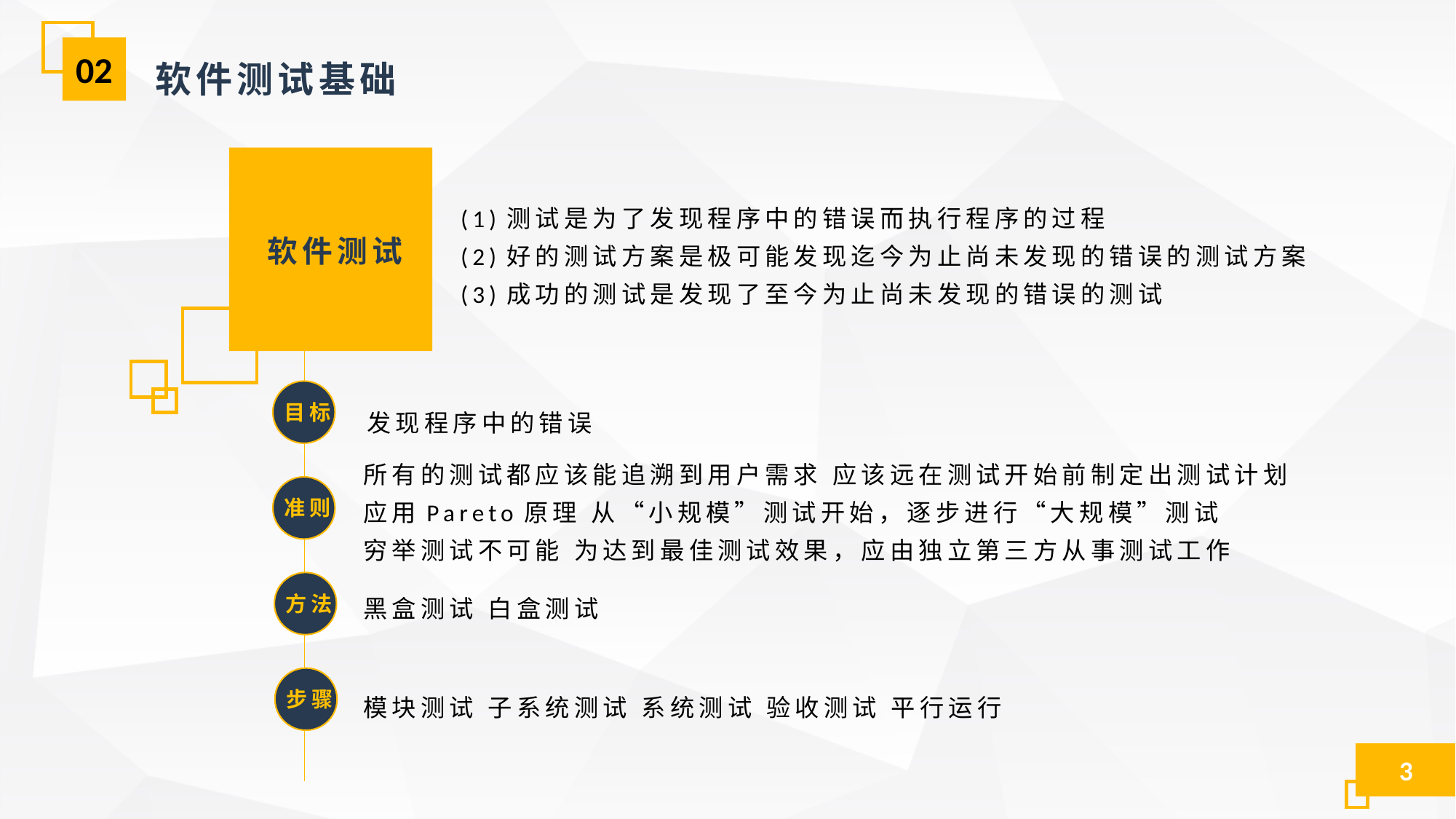

02
软件测试基础

(1)测试是为了发现程序中的错误而执行程序的过程
(2)好的测试方案是极可能发现迄今为止尚未发现的错误的测试方案
(3)成功的测试是发现了至今为止尚未发现的错误的测试

软件测试

目标

发现程序中的错误
所有的测试都应该能追溯到用户需求 应该远在测试开始前制定出测试计划
应用Pareto原理 从“小规模”测试开始，逐步进行“大规模”测试
穷举测试不可能 为达到最佳测试效果，应由独立第三方从事测试工作

准则

方法
黑盒测试 白盒测试

步骤
模块测试 子系统测试 系统测试 验收测试 平行运行
3